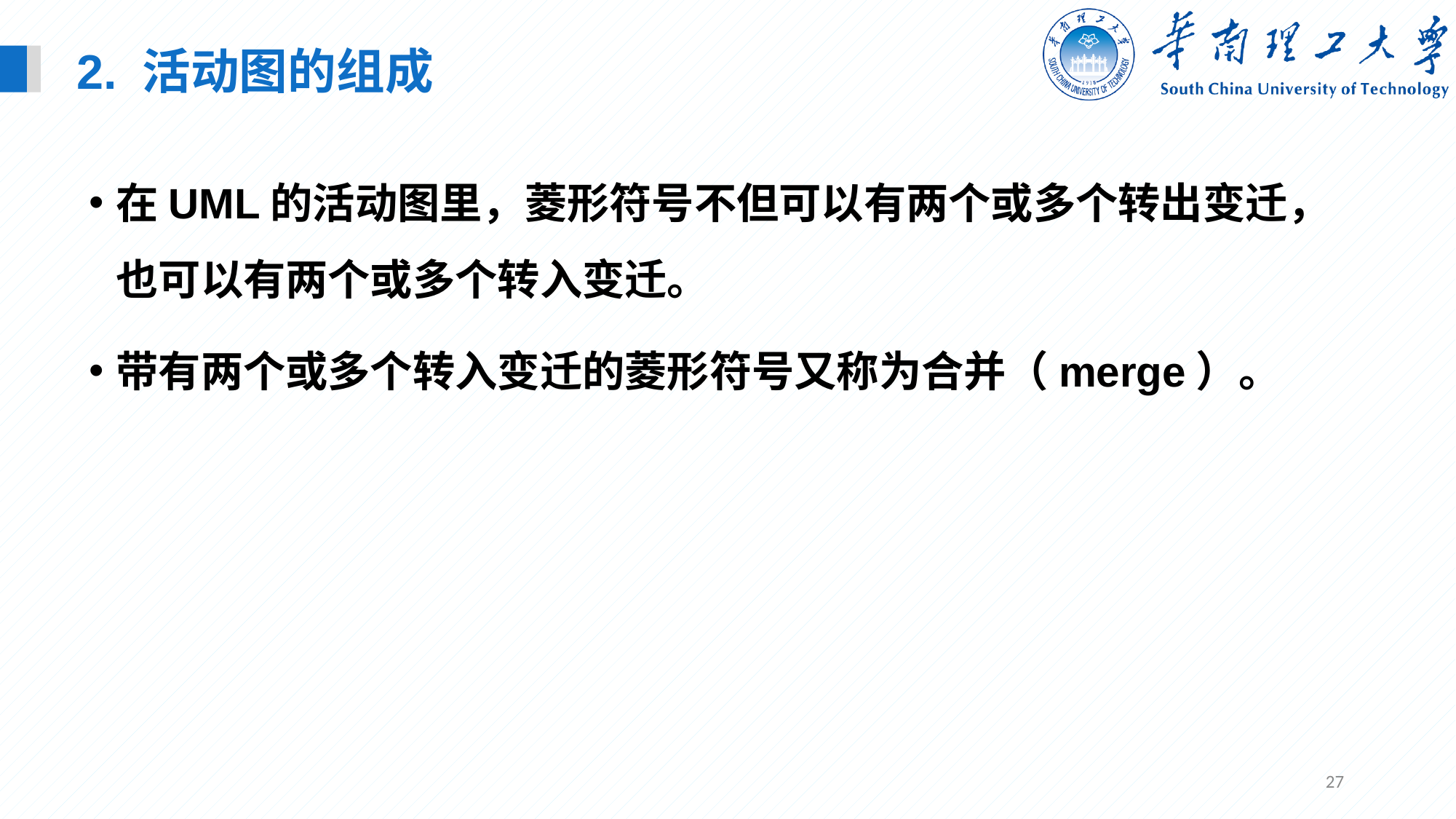

2. 活动图的组成
在UML的活动图里，菱形符号不但可以有两个或多个转出变迁，也可以有两个或多个转入变迁。
带有两个或多个转入变迁的菱形符号又称为合并（merge）。
27